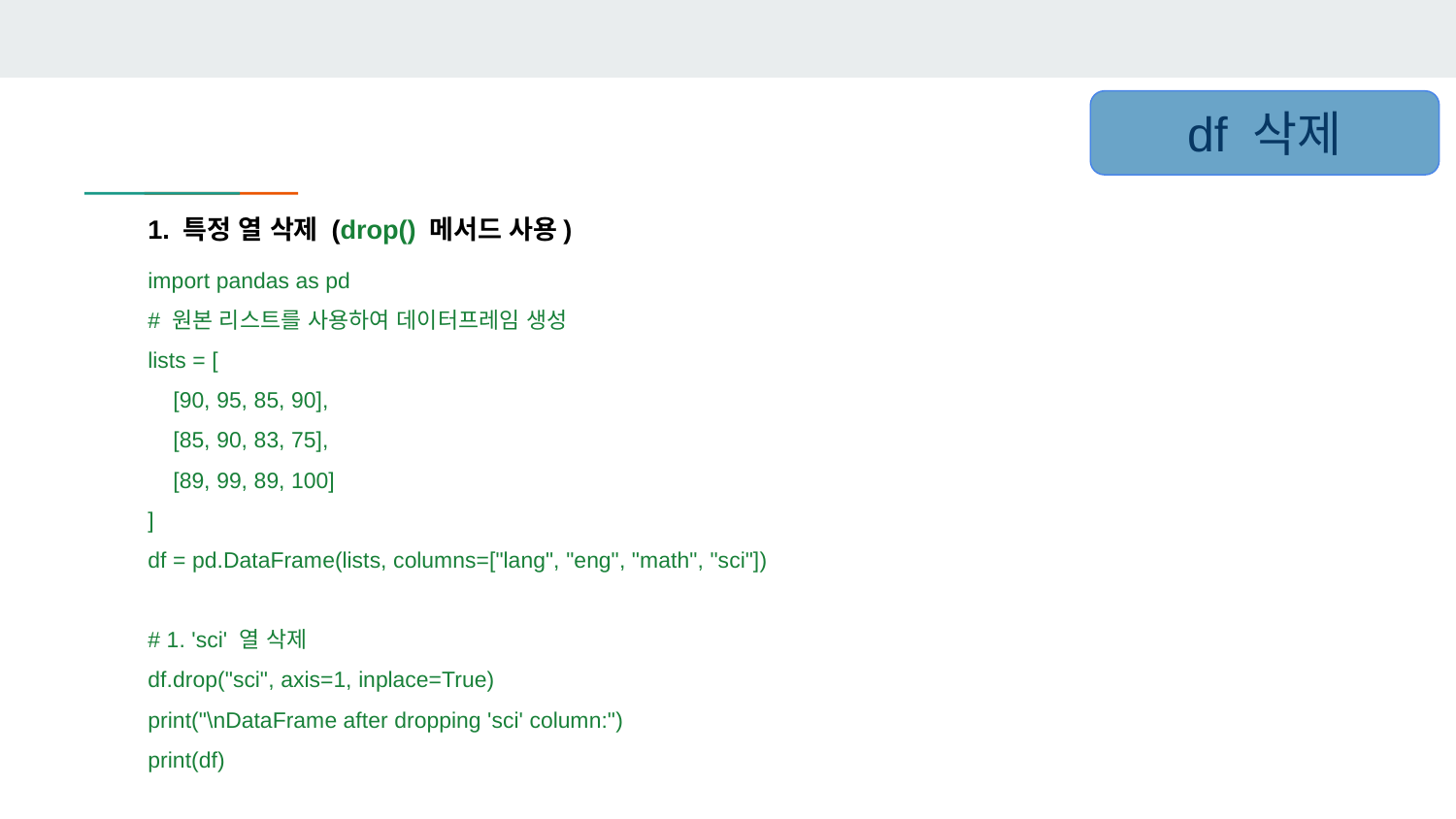

df 삭제
1. 특정 열 삭제 (drop() 메서드 사용)
import pandas as pd
# 원본 리스트를 사용하여 데이터프레임 생성
lists = [
    [90, 95, 85, 90],
    [85, 90, 83, 75],
    [89, 99, 89, 100]
]
df = pd.DataFrame(lists, columns=["lang", "eng", "math", "sci"])

# 1. 'sci' 열 삭제
df.drop("sci", axis=1, inplace=True)
print("\nDataFrame after dropping 'sci' column:")
print(df)